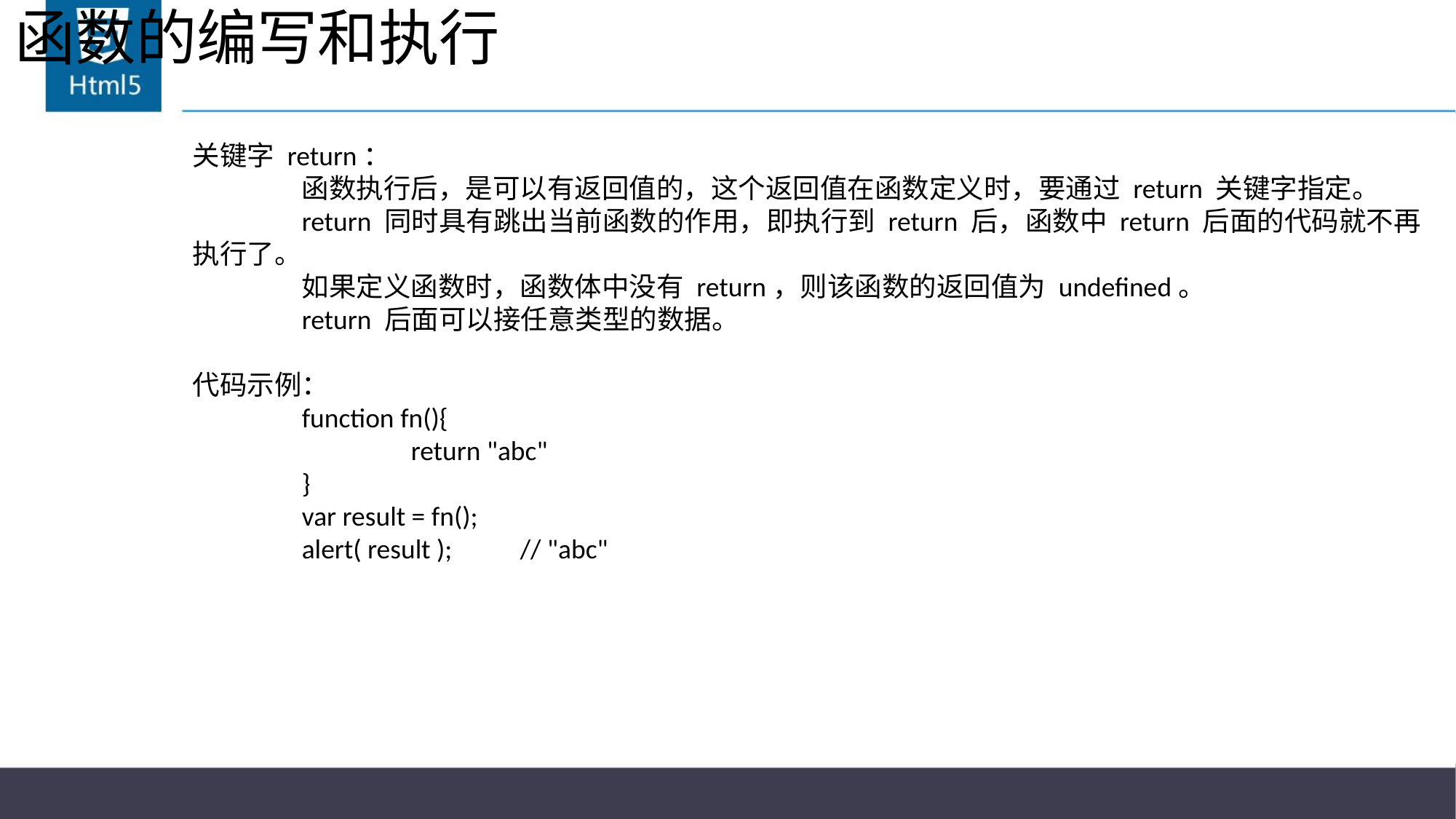

# 函数的编写和执行
关键字 return：
	函数执行后，是可以有返回值的，这个返回值在函数定义时，要通过 return 关键字指定。
	return 同时具有跳出当前函数的作用，即执行到 return 后，函数中 return 后面的代码就不再执行了。
	如果定义函数时，函数体中没有 return，则该函数的返回值为 undefined。
	return 后面可以接任意类型的数据。

代码示例：
	function fn(){
		return "abc"
	}
	var result = fn();
	alert( result );	// "abc"